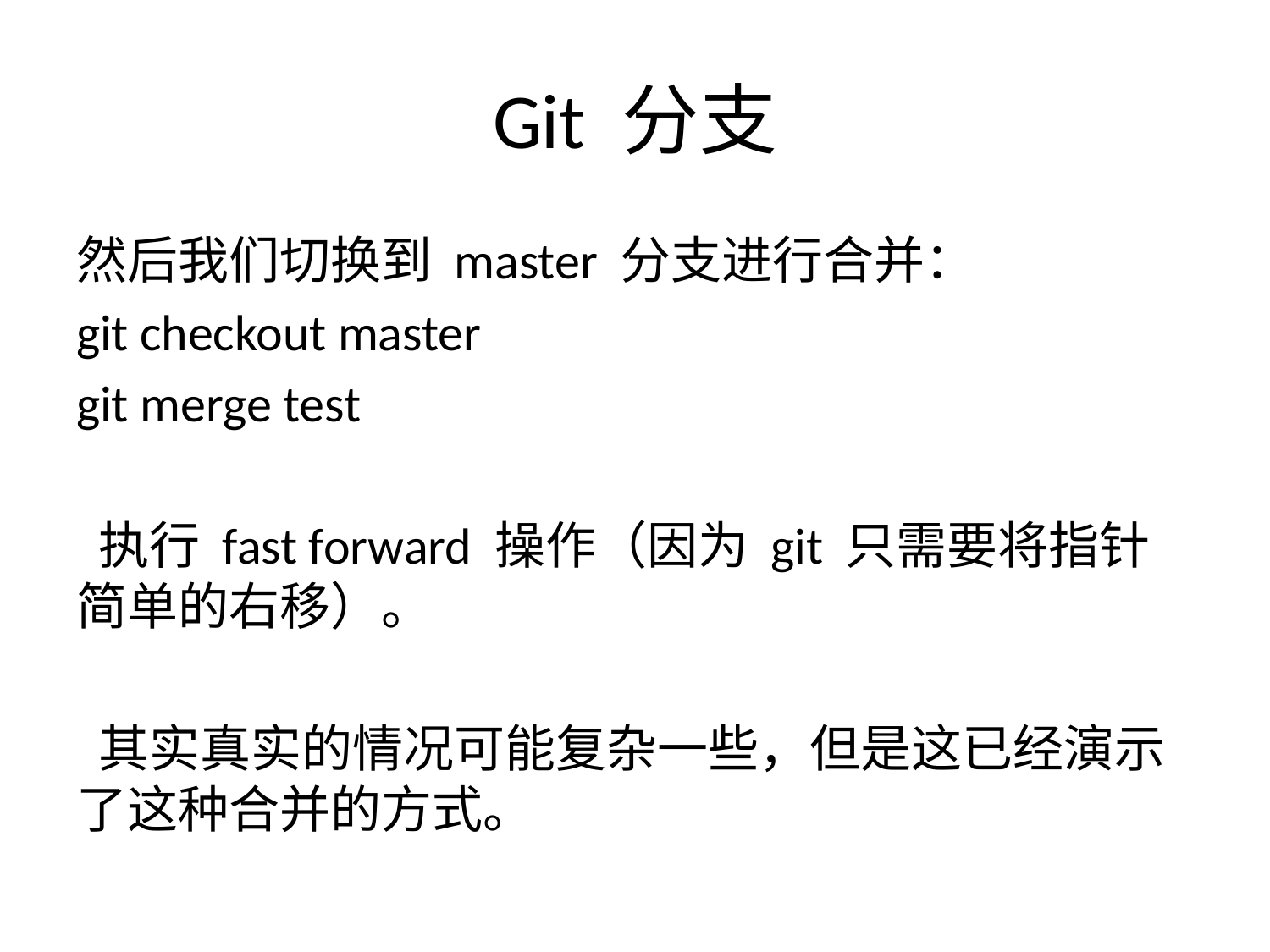

# Git 分支
然后我们切换到 master 分支进行合并：
git checkout master
git merge test

 执行 fast forward 操作（因为 git 只需要将指针简单的右移）。

 其实真实的情况可能复杂一些，但是这已经演示了这种合并的方式。